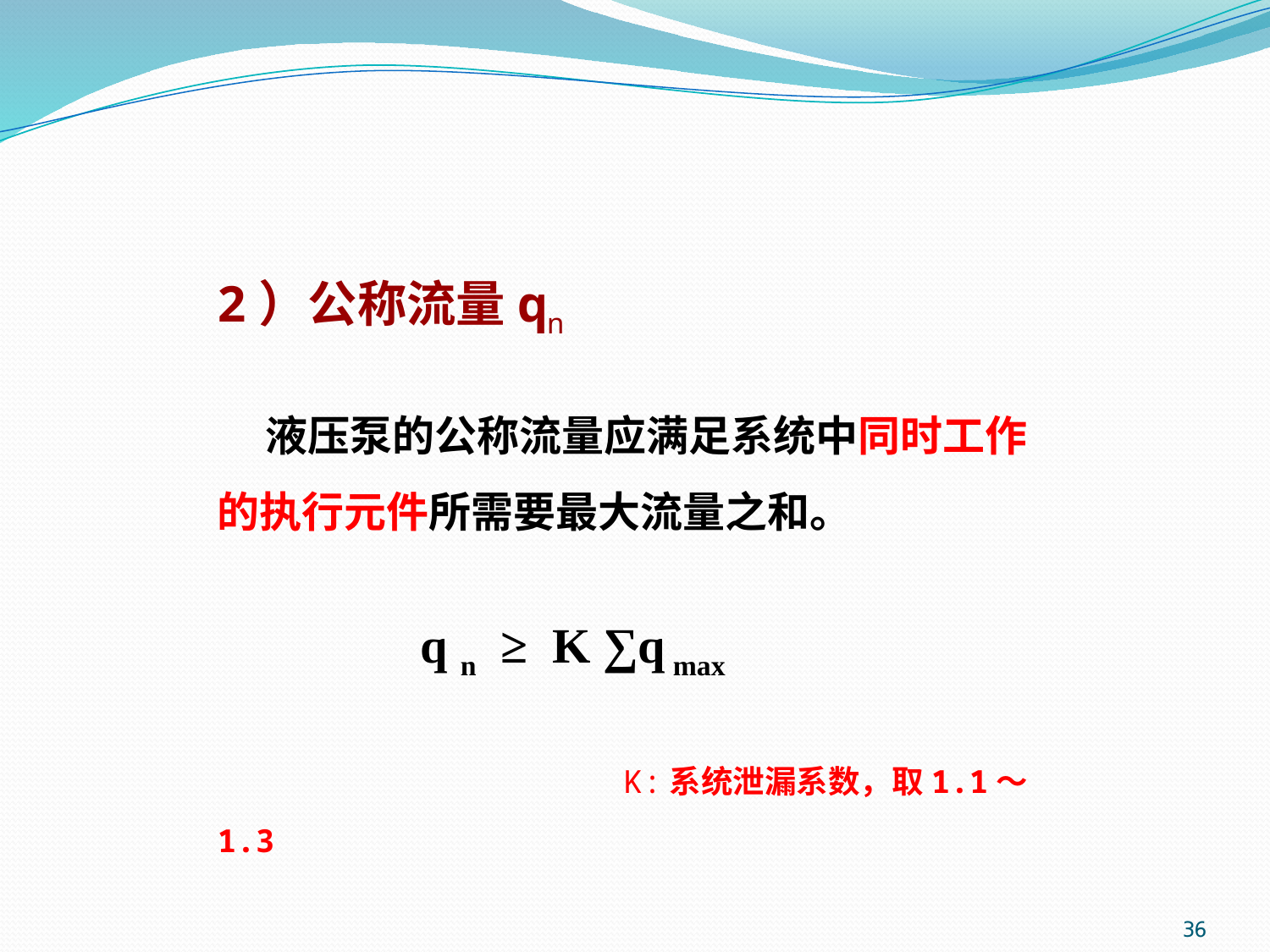

2）公称流量qn
    液压泵的公称流量应满足系统中同时工作的执行元件所需要最大流量之和。
        q n  ≥  K ∑q max
                K:系统泄漏系数，取1.1～1.3

36